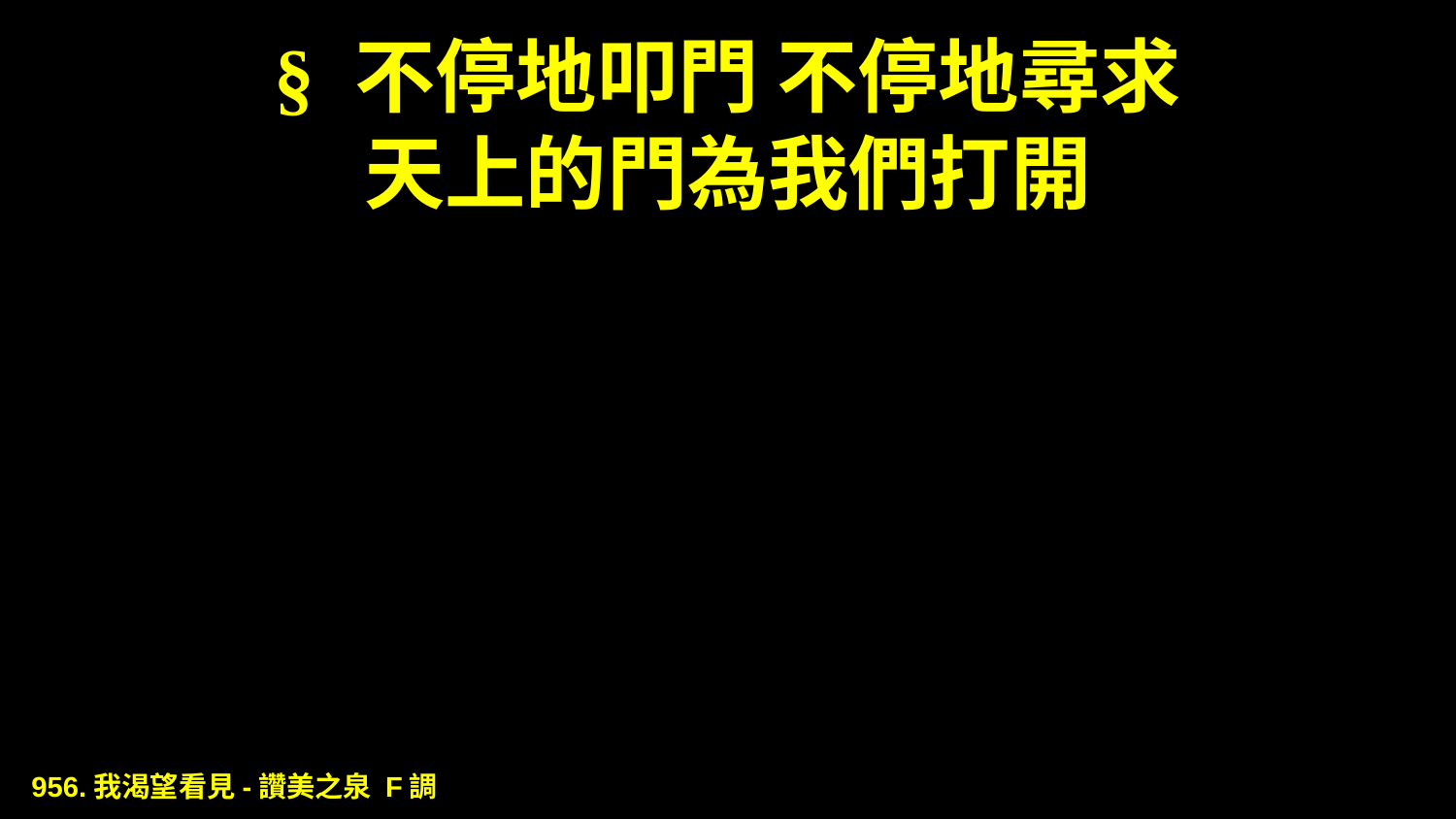

# § 不停地叩門 不停地尋求 天上的門為我們打開
956.我渴望看見-讚美之泉 F調